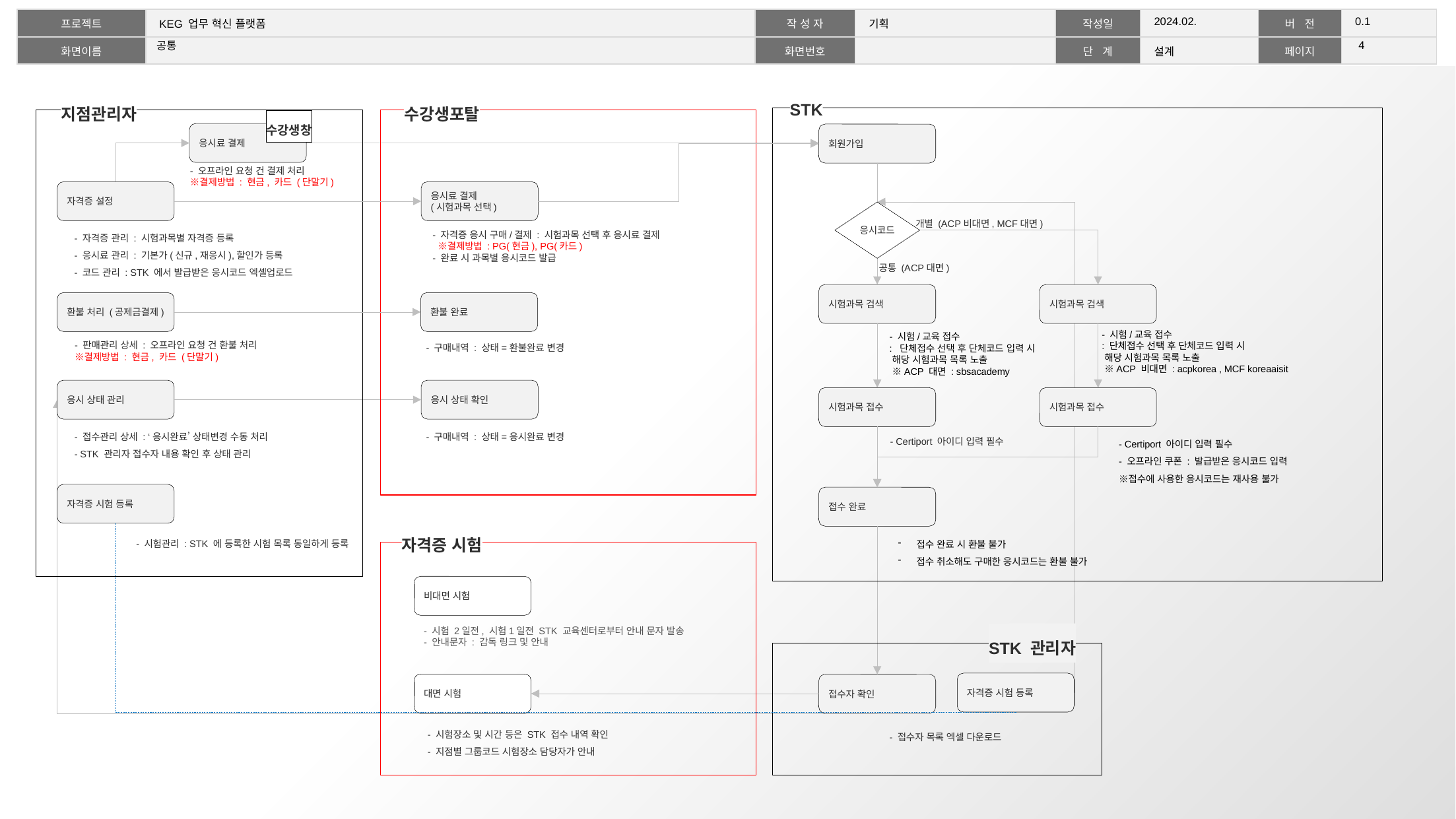

4

# 공통
STK
수강생포탈
지점관리자

수강생창
응시료 결제
회원가입
- 오프라인 요청 건 결제 처리
※결제방법 : 현금, 카드 (단말기)
응시료 결제
(시험과목 선택)
자격증 설정
응시코드
개별 (ACP비대면, MCF대면)
- 자격증 관리 : 시험과목별 자격증 등록
- 응시료 관리 : 기본가(신규,재응시),할인가 등록
- 코드 관리 : STK 에서 발급받은 응시코드 엑셀업로드
- 자격증 응시 구매/결제 : 시험과목 선택 후 응시료 결제
  ※결제방법 : PG(현금), PG(카드)
- 완료 시 과목별 응시코드 발급
공통 (ACP대면)
시험과목 검색
시험과목 검색
환불 완료
환불 처리 (공제금결제)
- 시험/교육 접수
: 단체접수 선택 후 단체코드 입력 시
 해당 시험과목 목록 노출
 ※ACP 비대면 : acpkorea , MCF koreaaisit
- 시험/교육 접수
:  단체접수 선택 후 단체코드 입력 시
 해당 시험과목 목록 노출
 ※ACP 대면 : sbsacademy
- 구매내역 : 상태=환불완료 변경
- 판매관리 상세 : 오프라인 요청 건 환불 처리
※결제방법 : 현금, 카드 (단말기)
응시 상태 관리
응시 상태 확인
시험과목 접수
시험과목 접수
- 구매내역 : 상태=응시완료 변경
- 접수관리 상세 : ‘응시완료’ 상태변경 수동 처리
- STK 관리자 접수자 내용 확인 후 상태 관리
- Certiport 아이디 입력 필수
- Certiport 아이디 입력 필수
- 오프라인 쿠폰 : 발급받은 응시코드 입력
※접수에 사용한 응시코드는 재사용 불가
자격증 시험 등록
접수 완료
자격증 시험
- 시험관리 : STK 에 등록한 시험 목록 동일하게 등록
접수 완료 시 환불 불가
접수 취소해도 구매한 응시코드는 환불 불가

비대면 시험
- 시험 2일전, 시험1일전 STK 교육센터로부터 안내 문자 발송
- 안내문자 : 감독 링크 및 안내
STK 관리자

자격증 시험 등록
대면 시험
접수자 확인
- 시험장소 및 시간 등은 STK 접수 내역 확인
- 지점별 그룹코드 시험장소 담당자가 안내
- 접수자 목록 엑셀 다운로드